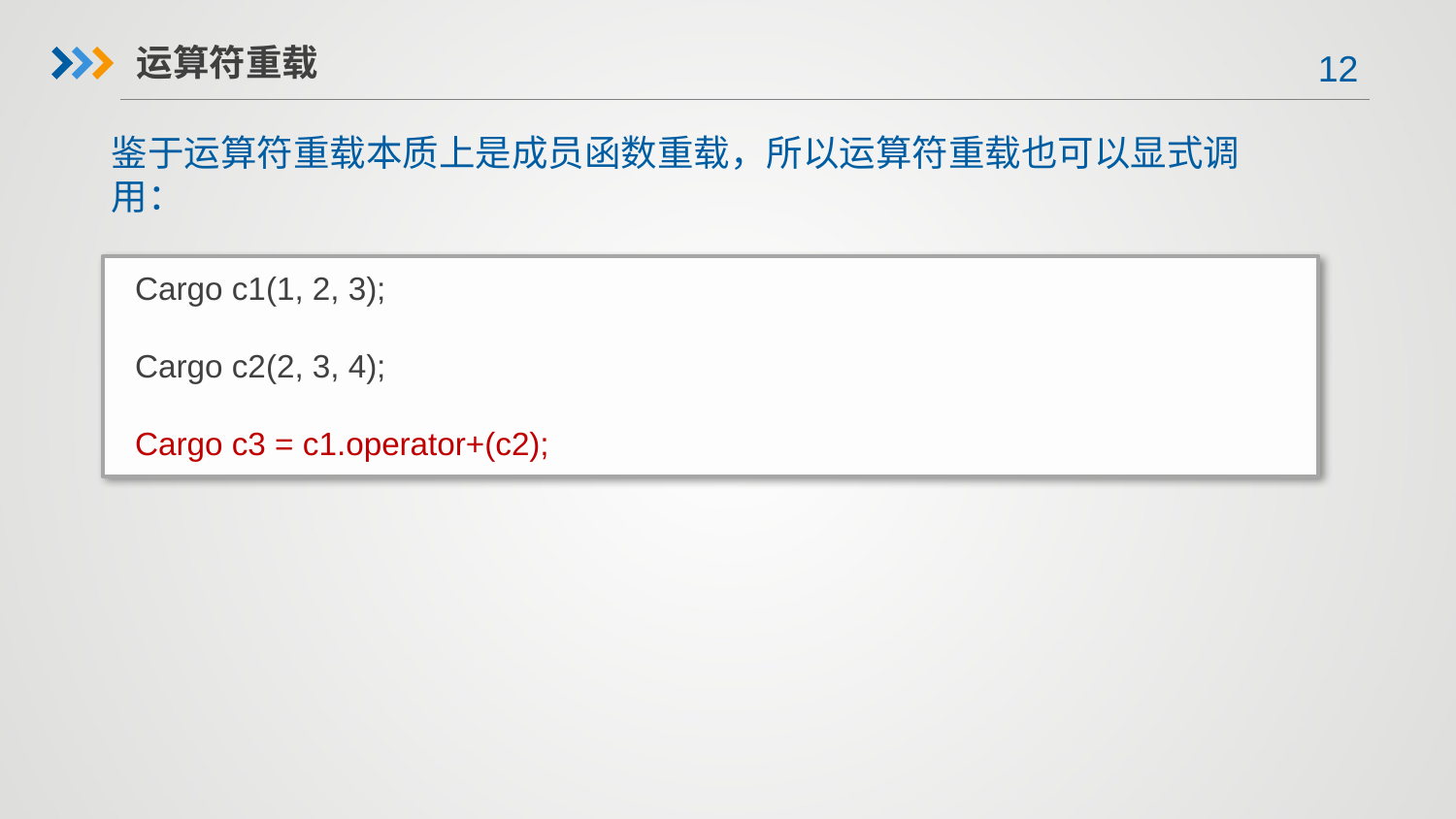

运算符重载
鉴于运算符重载本质上是成员函数重载，所以运算符重载也可以显式调用：

Cargo c1(1, 2, 3);

Cargo c2(2, 3, 4);

Cargo c3 = c1.operator+(c2);